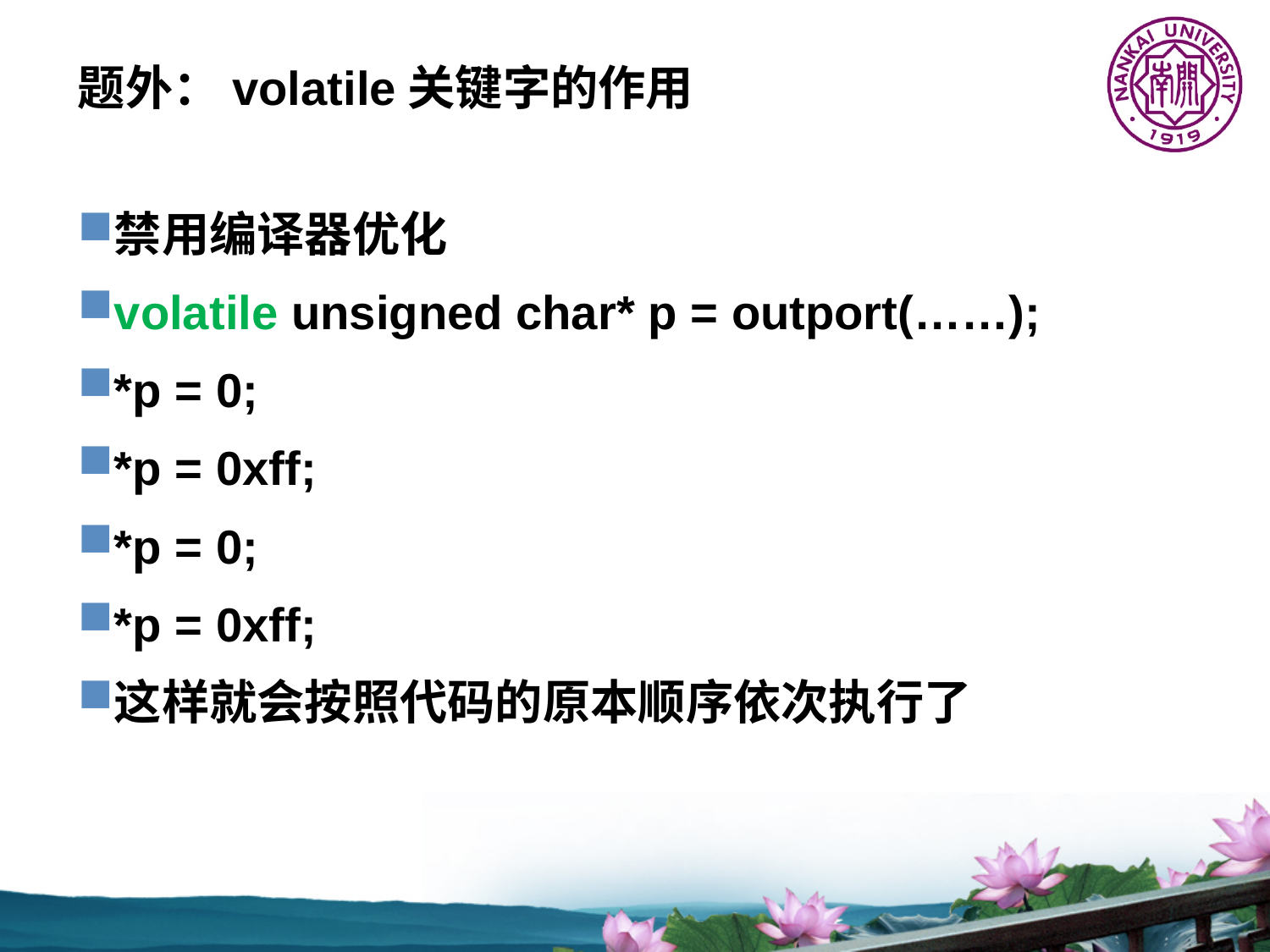

# 题外：volatile关键字的作用
禁用编译器优化
volatile unsigned char* p = outport(……);
*p = 0;
*p = 0xff;
*p = 0;
*p = 0xff;
这样就会按照代码的原本顺序依次执行了